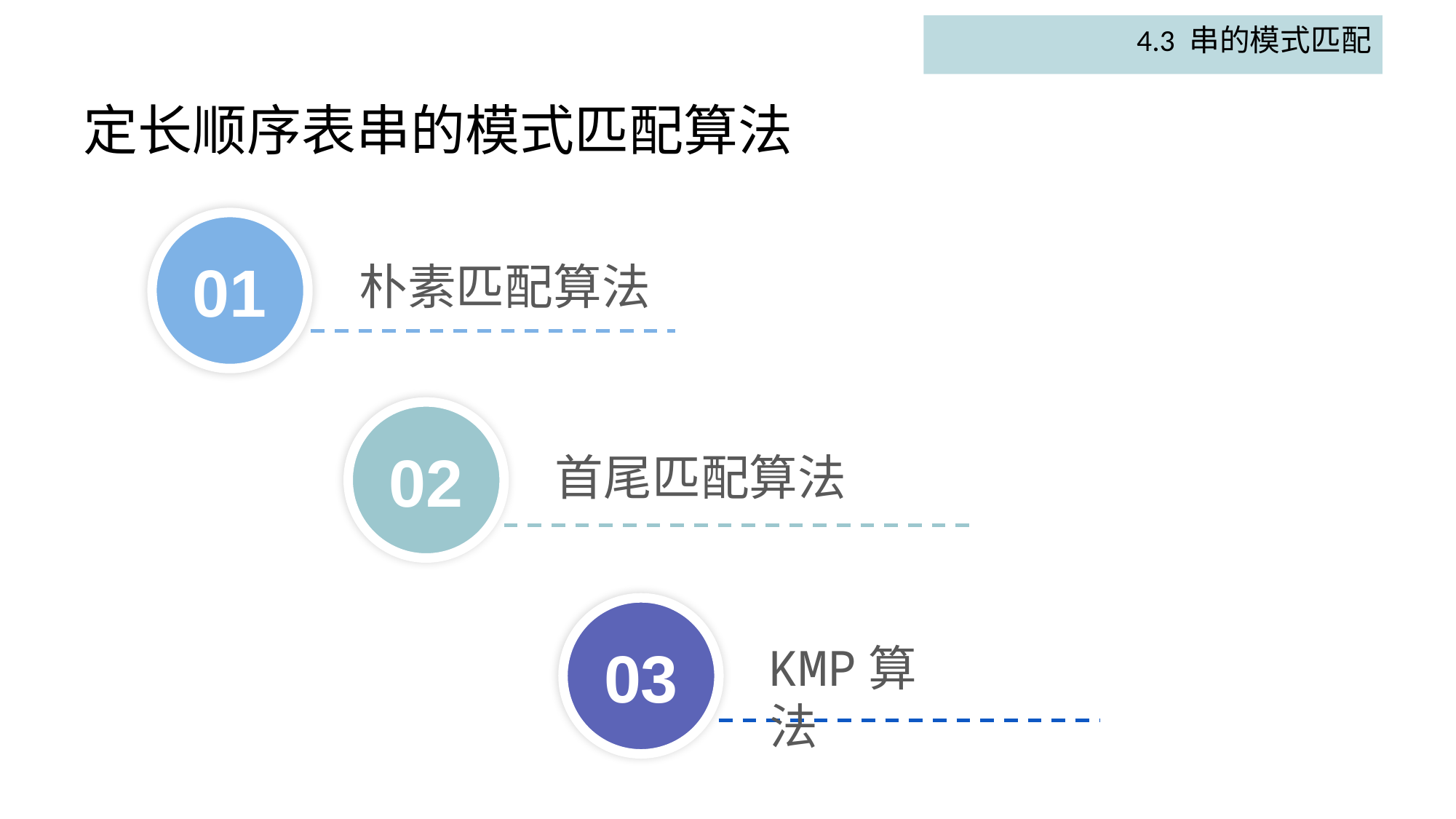

4.3 串的模式匹配

# 定长顺序表串的模式匹配算法
01
朴素匹配算法
02
首尾匹配算法
03
KMP算法